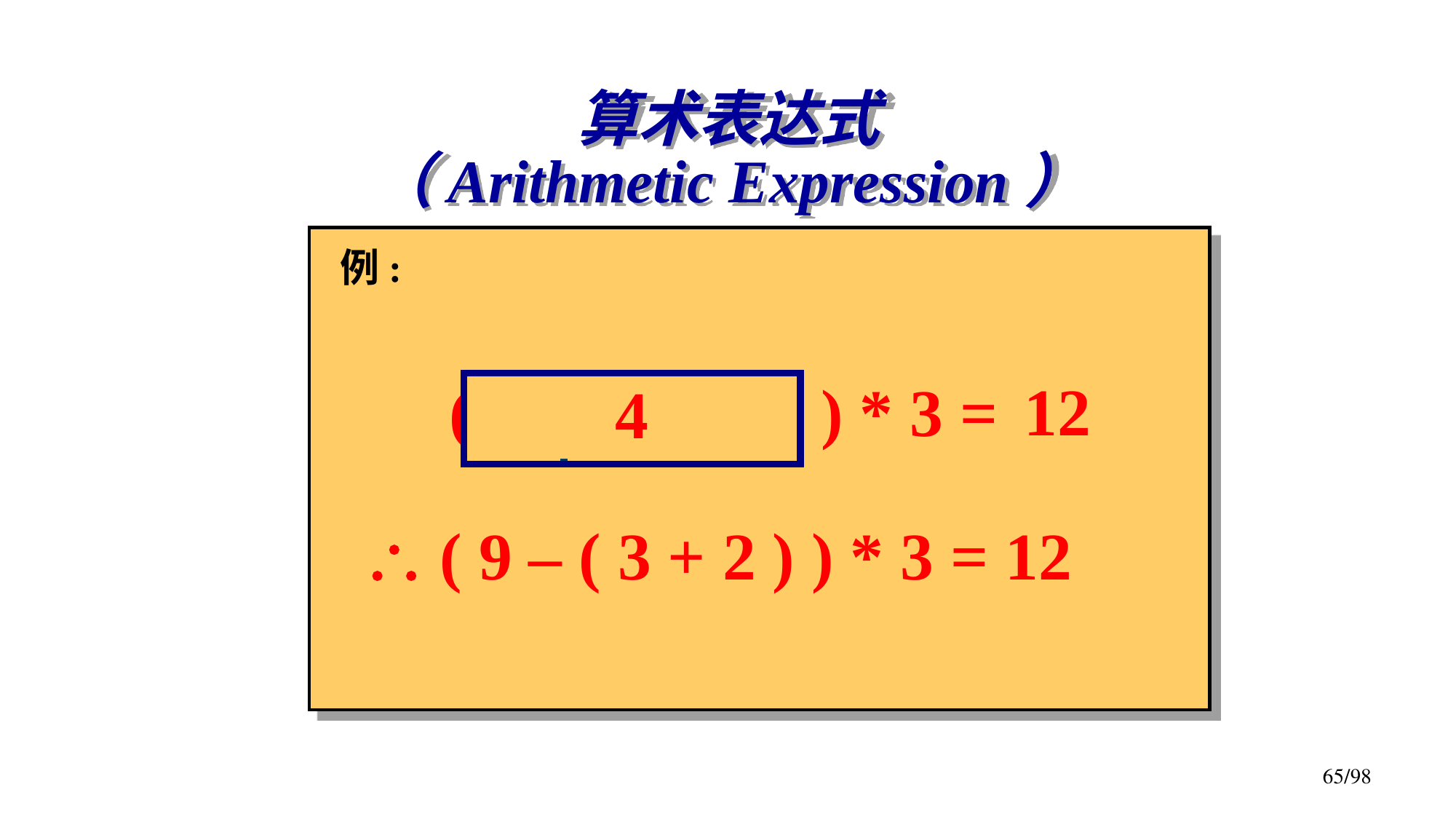

# 算术表达式 （Arithmetic Expression）
例:

	( 9 – ( 3 + 2 ) ) * 3 = ??

    –      5

12
4
∴ ( 9 – ( 3 + 2 ) ) * 3 = 12